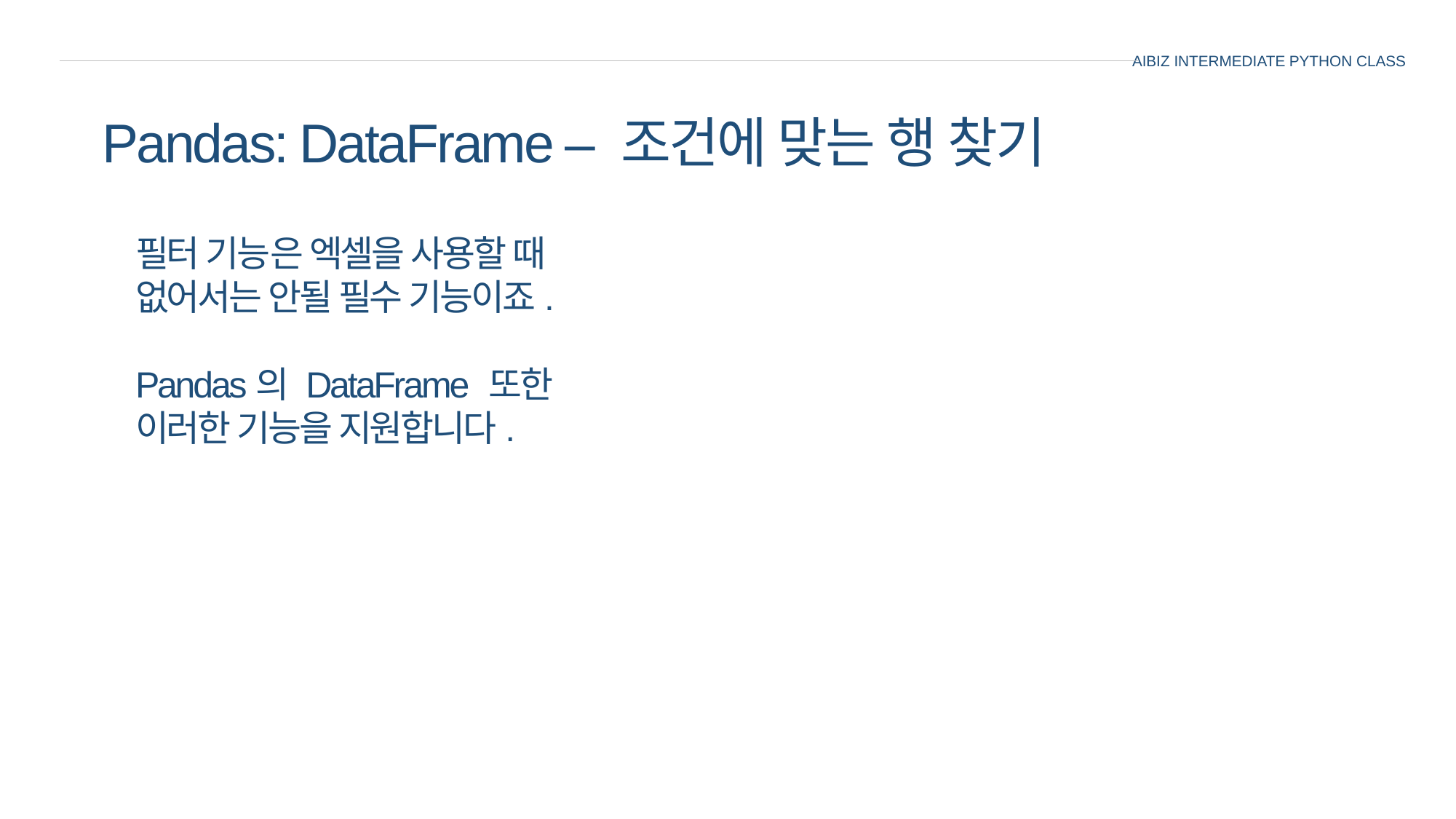

AIBIZ INTERMEDIATE PYTHON CLASS
Pandas: DataFrame – 조건에 맞는 행 찾기
필터 기능은 엑셀을 사용할 때
없어서는 안될 필수 기능이죠.

Pandas의 DataFrame 또한
이러한 기능을 지원합니다.